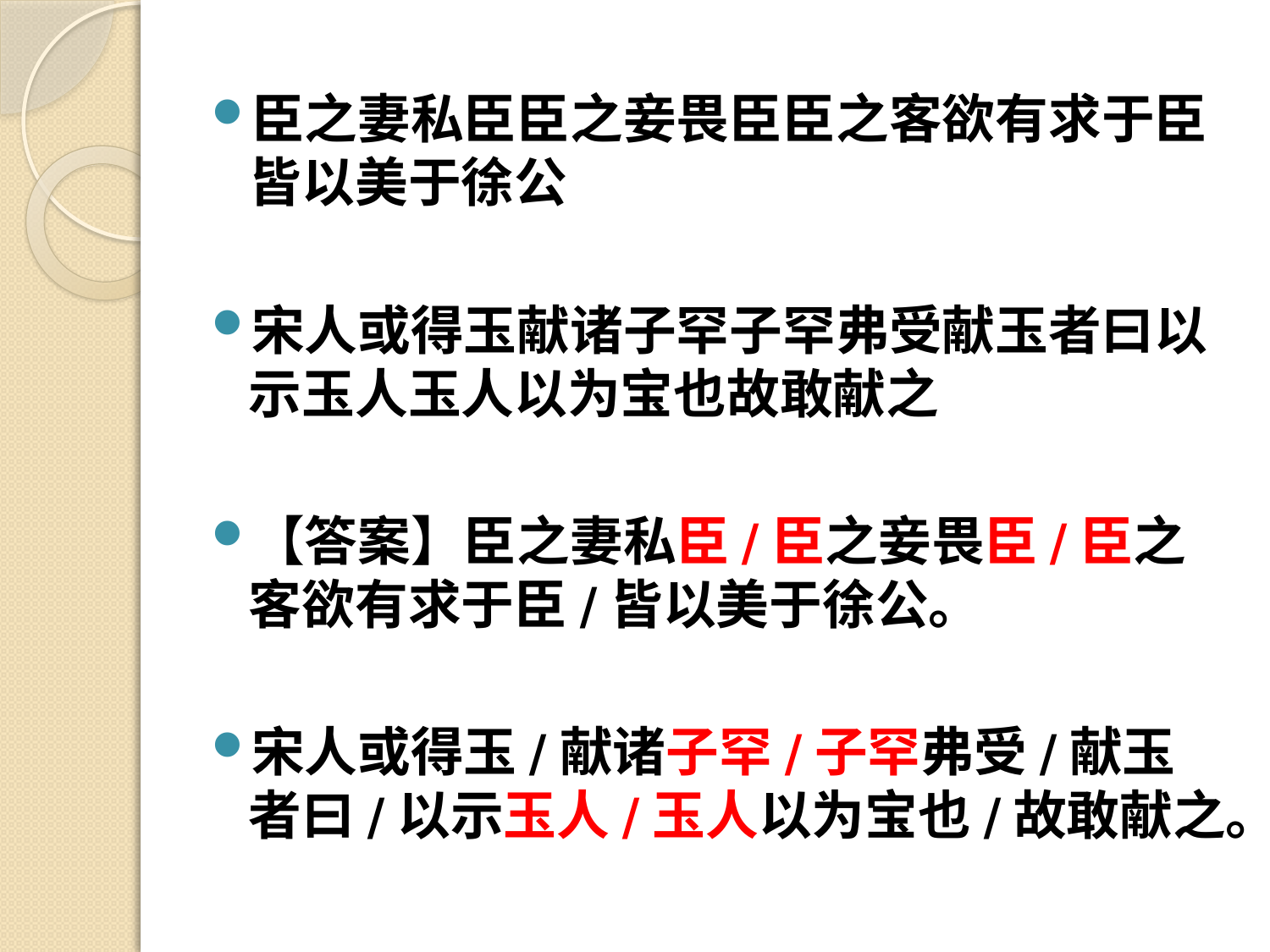

臣之妻私臣臣之妾畏臣臣之客欲有求于臣皆以美于徐公

宋人或得玉献诸子罕子罕弗受献玉者曰以示玉人玉人以为宝也故敢献之

【答案】臣之妻私臣/臣之妾畏臣/臣之客欲有求于臣/皆以美于徐公。

宋人或得玉/献诸子罕/子罕弗受/献玉者曰/以示玉人/玉人以为宝也/故敢献之。